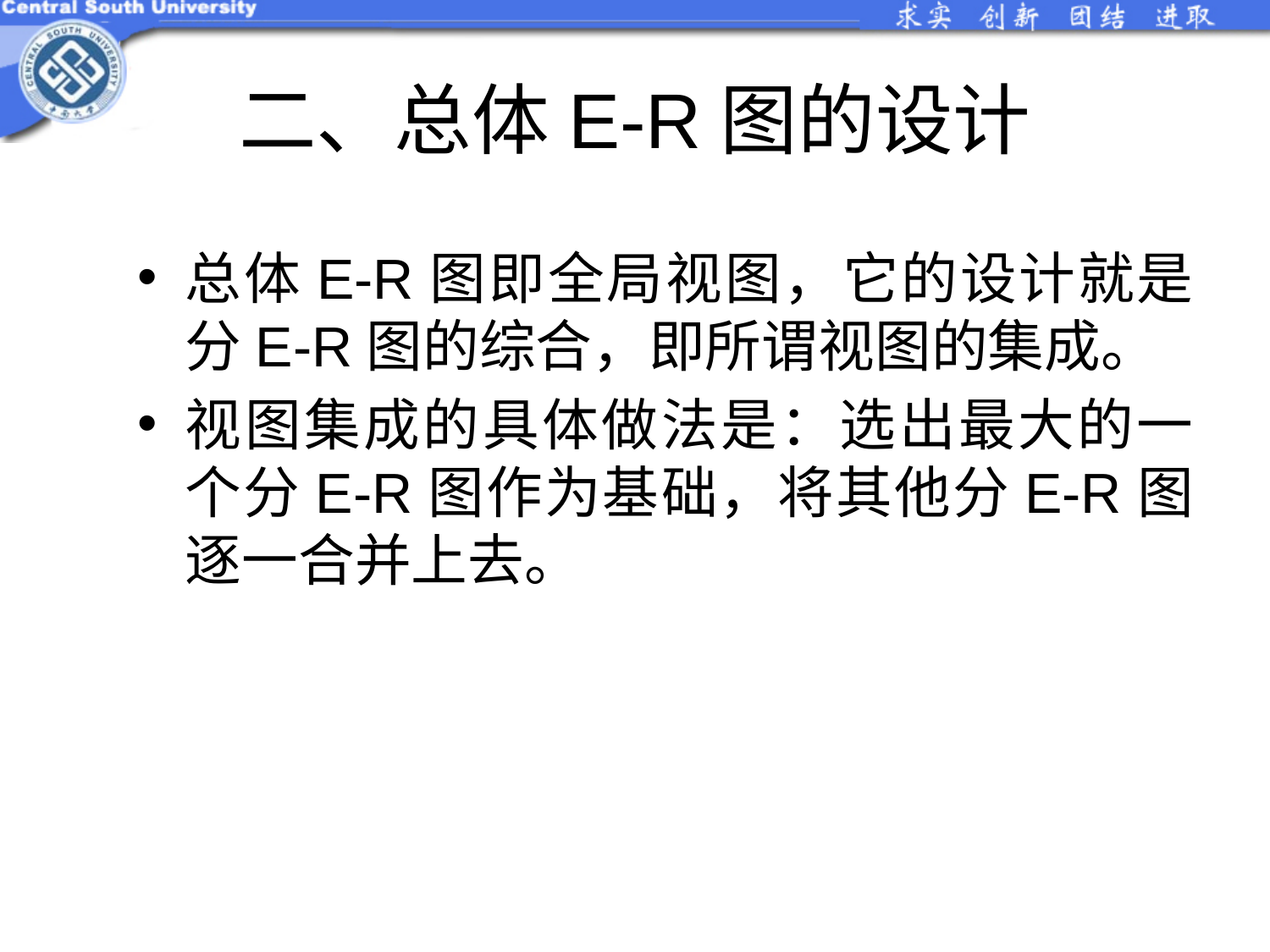

# 二、总体E-R图的设计
总体E-R图即全局视图，它的设计就是分E-R图的综合，即所谓视图的集成。
视图集成的具体做法是：选出最大的一个分E-R图作为基础，将其他分E-R图逐一合并上去。